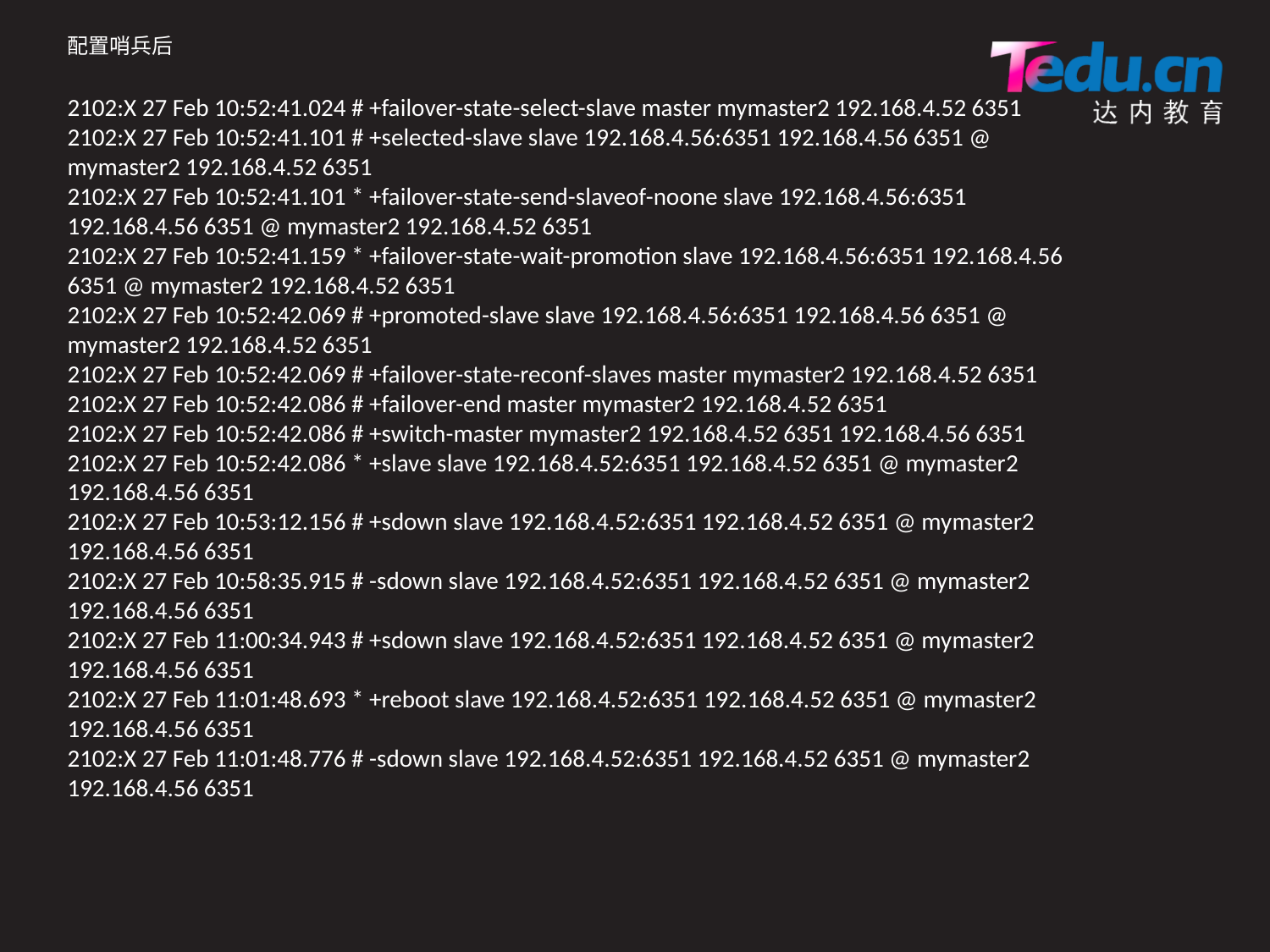

配置哨兵后

2102:X 27 Feb 10:52:41.024 # +failover-state-select-slave master mymaster2 192.168.4.52 6351
2102:X 27 Feb 10:52:41.101 # +selected-slave slave 192.168.4.56:6351 192.168.4.56 6351 @ mymaster2 192.168.4.52 6351
2102:X 27 Feb 10:52:41.101 * +failover-state-send-slaveof-noone slave 192.168.4.56:6351 192.168.4.56 6351 @ mymaster2 192.168.4.52 6351
2102:X 27 Feb 10:52:41.159 * +failover-state-wait-promotion slave 192.168.4.56:6351 192.168.4.56 6351 @ mymaster2 192.168.4.52 6351
2102:X 27 Feb 10:52:42.069 # +promoted-slave slave 192.168.4.56:6351 192.168.4.56 6351 @ mymaster2 192.168.4.52 6351
2102:X 27 Feb 10:52:42.069 # +failover-state-reconf-slaves master mymaster2 192.168.4.52 6351
2102:X 27 Feb 10:52:42.086 # +failover-end master mymaster2 192.168.4.52 6351
2102:X 27 Feb 10:52:42.086 # +switch-master mymaster2 192.168.4.52 6351 192.168.4.56 6351
2102:X 27 Feb 10:52:42.086 * +slave slave 192.168.4.52:6351 192.168.4.52 6351 @ mymaster2 192.168.4.56 6351
2102:X 27 Feb 10:53:12.156 # +sdown slave 192.168.4.52:6351 192.168.4.52 6351 @ mymaster2 192.168.4.56 6351
2102:X 27 Feb 10:58:35.915 # -sdown slave 192.168.4.52:6351 192.168.4.52 6351 @ mymaster2 192.168.4.56 6351
2102:X 27 Feb 11:00:34.943 # +sdown slave 192.168.4.52:6351 192.168.4.52 6351 @ mymaster2 192.168.4.56 6351
2102:X 27 Feb 11:01:48.693 * +reboot slave 192.168.4.52:6351 192.168.4.52 6351 @ mymaster2 192.168.4.56 6351
2102:X 27 Feb 11:01:48.776 # -sdown slave 192.168.4.52:6351 192.168.4.52 6351 @ mymaster2 192.168.4.56 6351